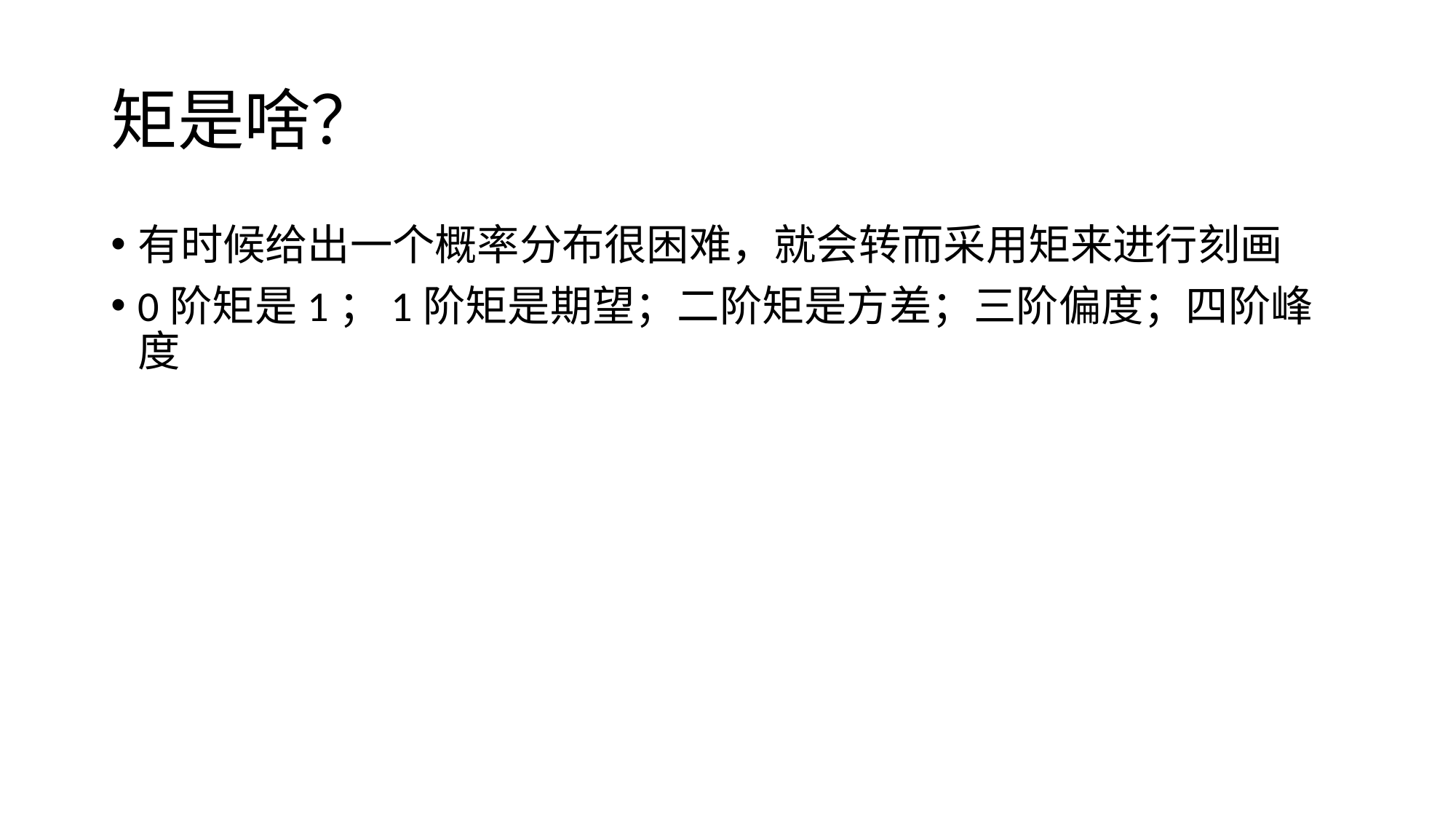

# 矩是啥？
有时候给出一个概率分布很困难，就会转而采用矩来进行刻画
0阶矩是1；1阶矩是期望；二阶矩是方差；三阶偏度；四阶峰度